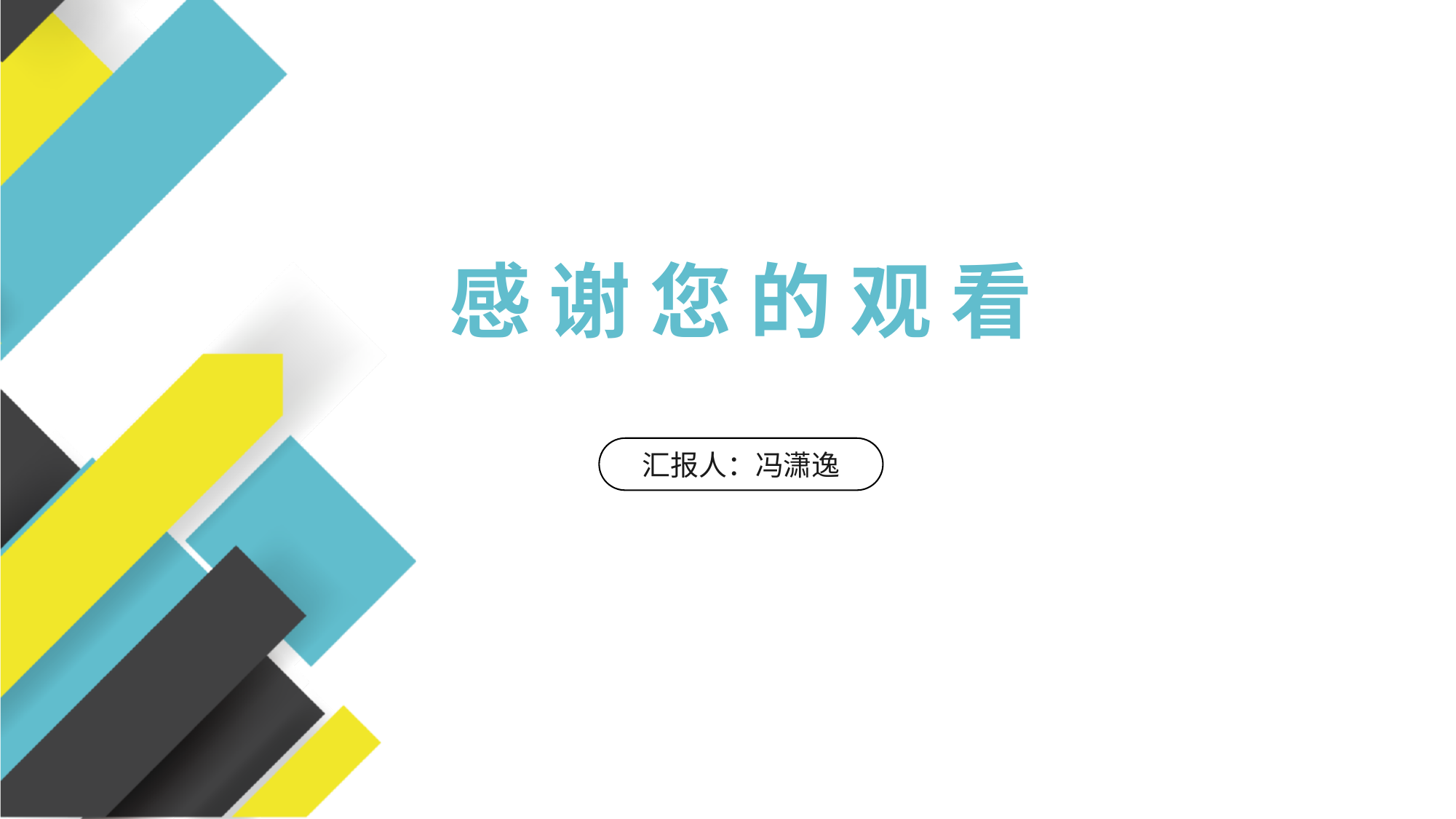

感 谢 您 的 观 看

汇报人：冯潇逸